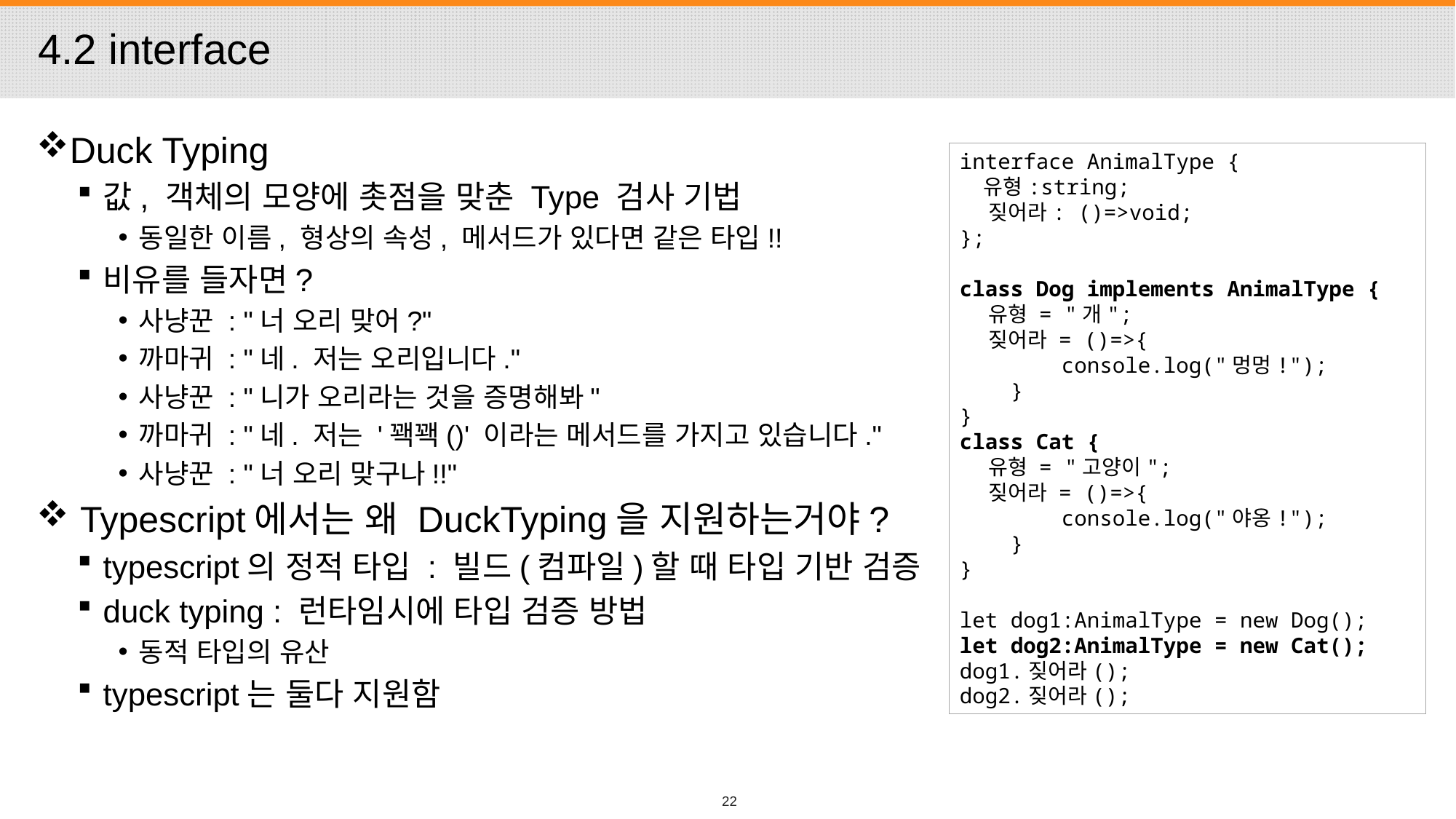

# 4.2 interface
Duck Typing
값, 객체의 모양에 촛점을 맞춘 Type 검사 기법
동일한 이름, 형상의 속성, 메서드가 있다면 같은 타입!!
비유를 들자면?
사냥꾼 : "너 오리 맞어?"
까마귀 : "네. 저는 오리입니다."
사냥꾼 : "니가 오리라는 것을 증명해봐"
까마귀 : "네. 저는 '꽥꽥()' 이라는 메서드를 가지고 있습니다."
사냥꾼 : "너 오리 맞구나!!"
 Typescript에서는 왜 DuckTyping을 지원하는거야?
typescript의 정적 타입 : 빌드(컴파일)할 때 타입 기반 검증
duck typing : 런타임시에 타입 검증 방법
동적 타입의 유산
typescript는 둘다 지원함
interface AnimalType {
    유형:string;
    짖어라: ()=>void;
};

class Dog implements AnimalType {
    유형 = "개";
    짖어라 = ()=>{
        console.log("멍멍!");
    }
}
class Cat {
    유형 = "고양이";
    짖어라 = ()=>{
        console.log("야옹!");
    }
}

let dog1:AnimalType = new Dog();
let dog2:AnimalType = new Cat();
dog1.짖어라();
dog2.짖어라();